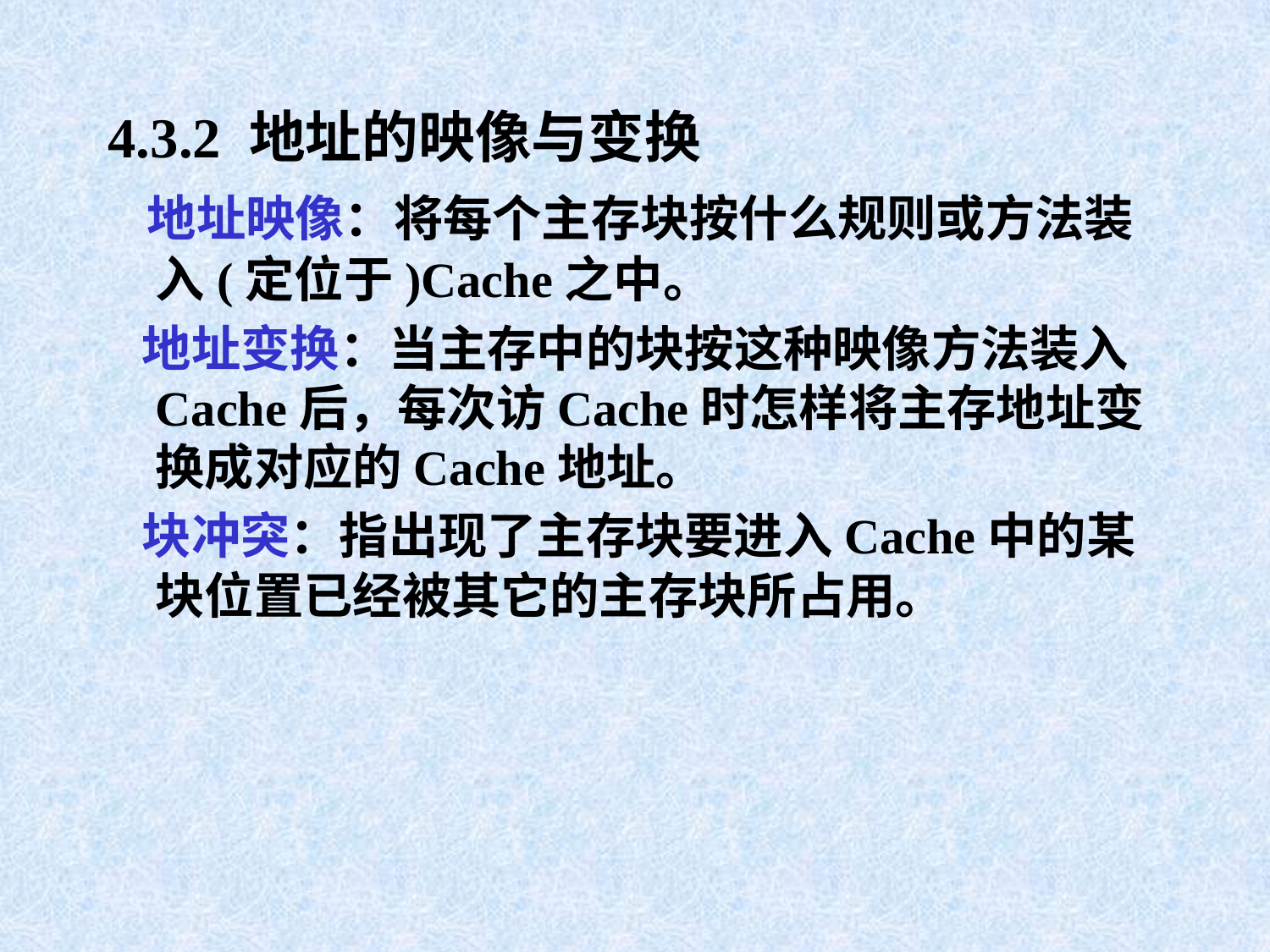

4.3.2 地址的映像与变换
  地址映像：将每个主存块按什么规则或方法装入(定位于)Cache之中。
  地址变换：当主存中的块按这种映像方法装入Cache后，每次访Cache时怎样将主存地址变换成对应的Cache地址。
  块冲突：指出现了主存块要进入Cache中的某块位置已经被其它的主存块所占用。